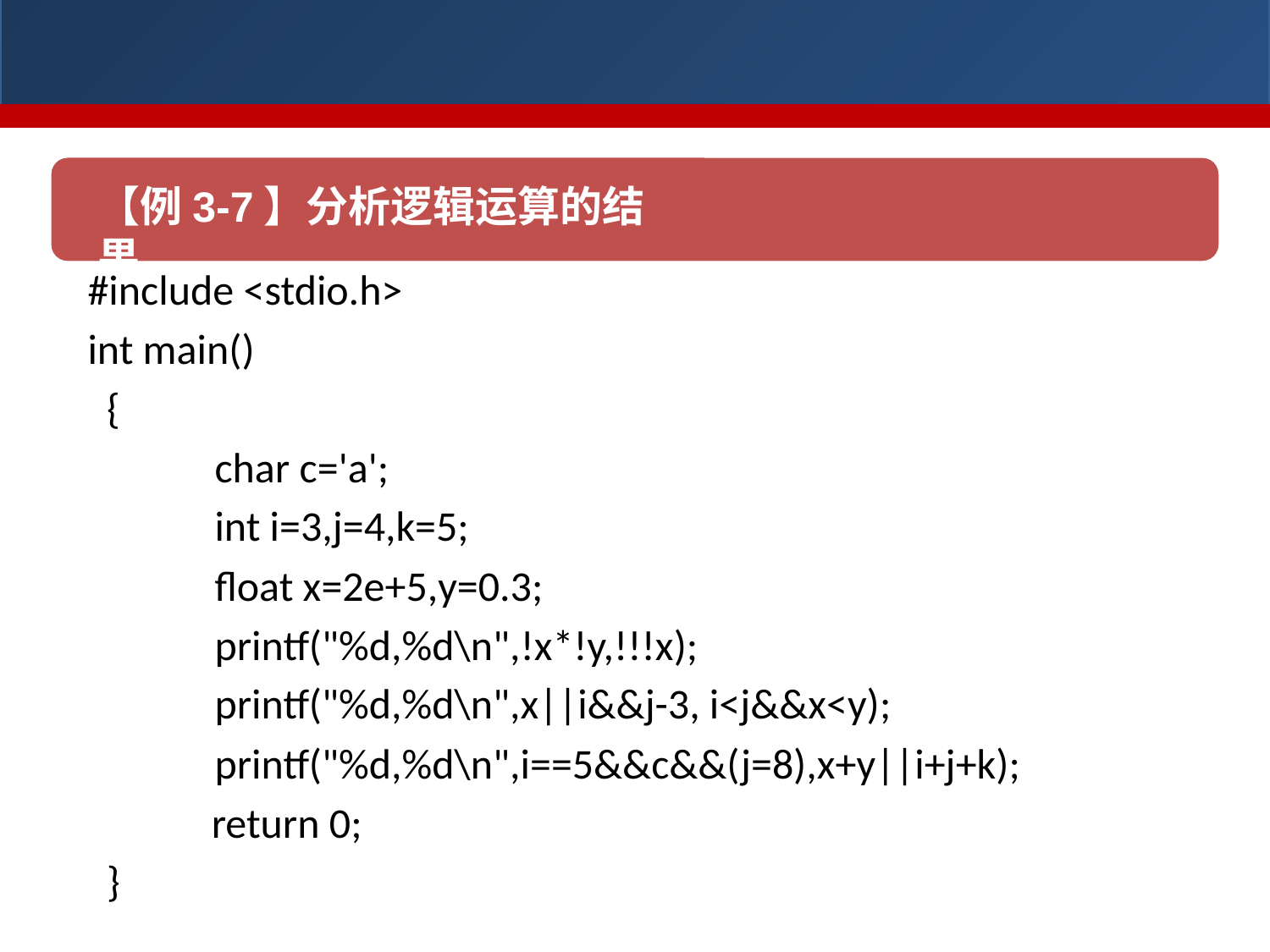

【例3‑7】分析逻辑运算的结果
#include <stdio.h>
int main()
  {
	char c='a';
	int i=3,j=4,k=5;
	float x=2e+5,y=0.3;
	printf("%d,%d\n",!x*!y,!!!x);
	printf("%d,%d\n",x||i&&j-3, i<j&&x<y);
	printf("%d,%d\n",i==5&&c&&(j=8),x+y||i+j+k);
             return 0;
  }